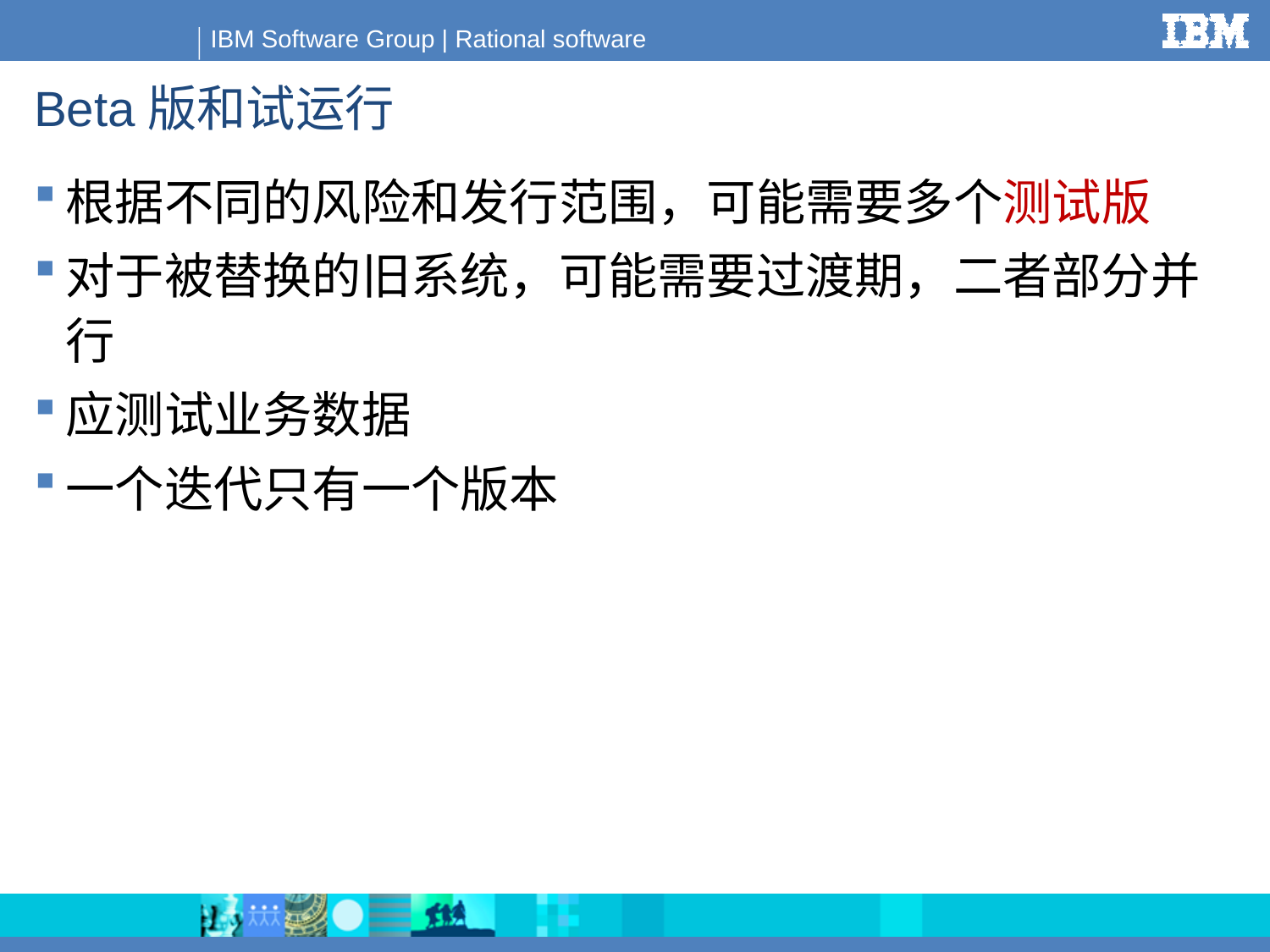

# Beta版和试运行
根据不同的风险和发行范围，可能需要多个测试版
对于被替换的旧系统，可能需要过渡期，二者部分并行
应测试业务数据
一个迭代只有一个版本